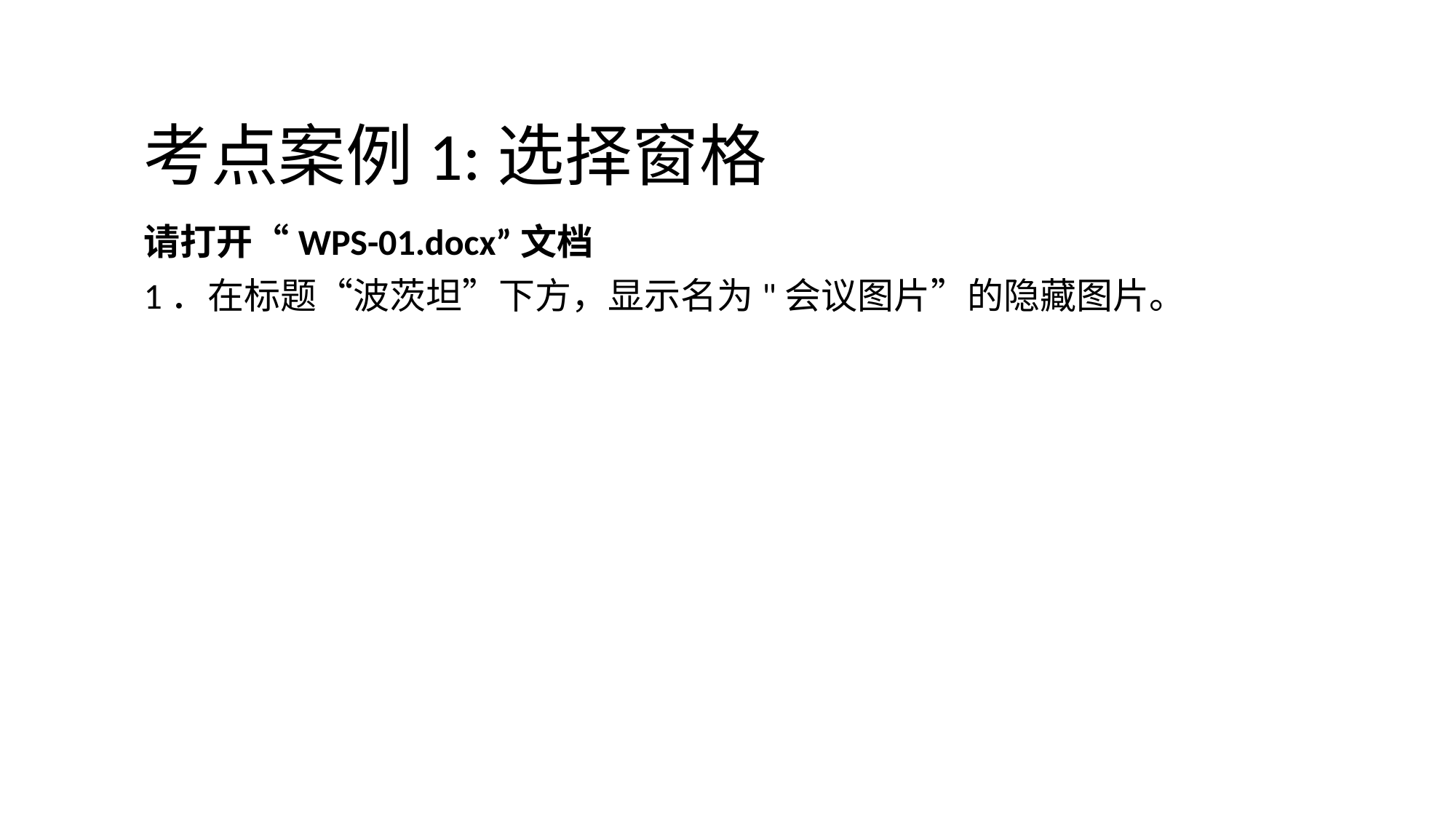

# 考点案例1:选择窗格
请打开“WPS-01.docx”文档
1．在标题“波茨坦”下方，显示名为"会议图片”的隐藏图片。